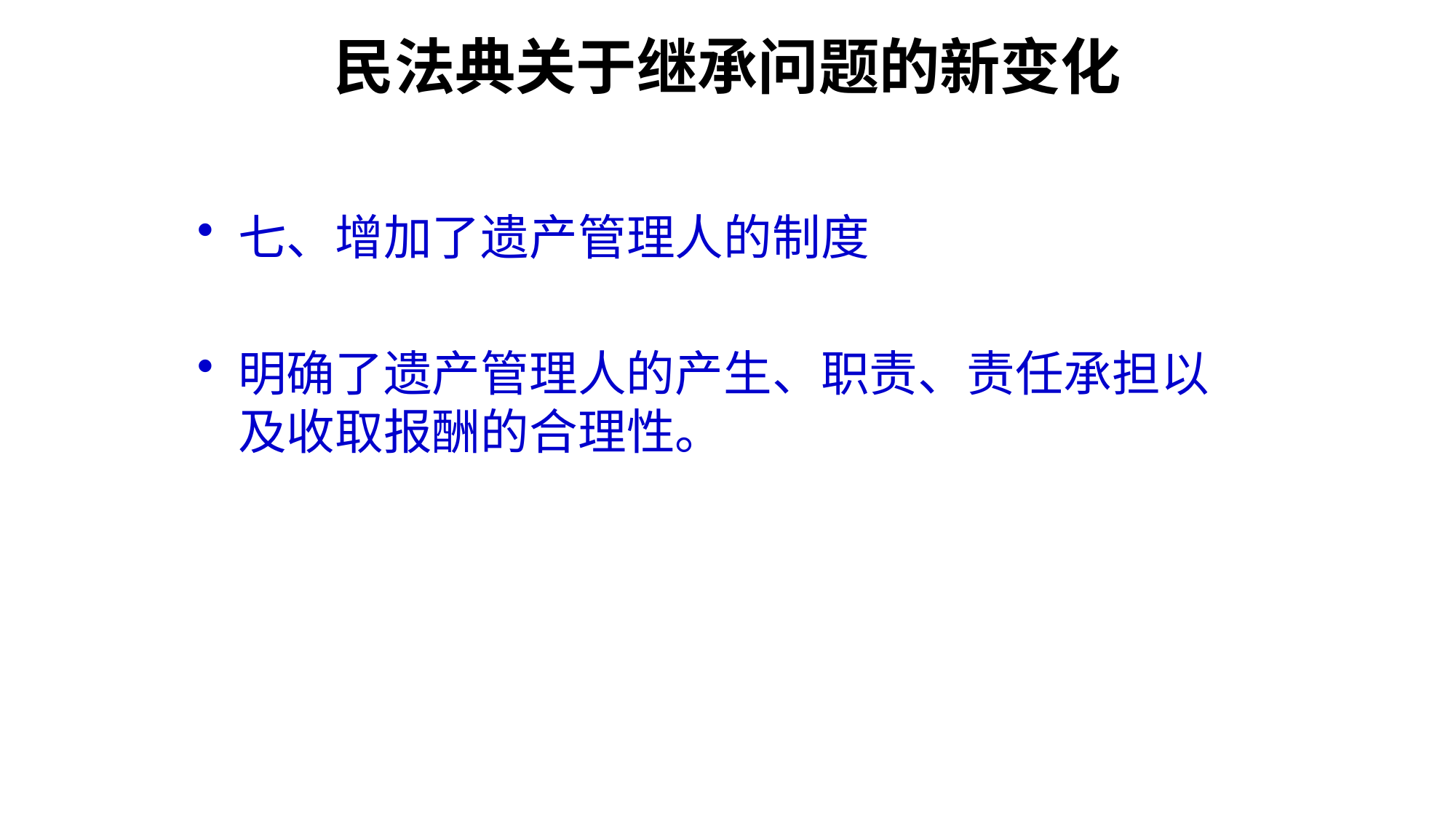

# 民法典关于继承问题的新变化

七、增加了遗产管理人的制度

明确了遗产管理人的产生、职责、责任承担以及收取报酬的合理性。

第八点：扩大了遗赠抚养人的范围

《继承法》中，只写了可以与“集体所有制组织”签订遗赠抚养协议。这个从某些方面而言大大限制了被继承人的自主选择权。当然在之前的裁判实务中，一般还是都认可其他人或组织签订遗赠抚养协议的有效性。现在算是名正言顺了。

第九点：无人继承收归国有的遗产用于公益事业

《继承法》中也有无人继承的遗产收归国有。《民法典》增加了这部分遗产的最终用途是用于公益事业，给相关行政部门明确了方向